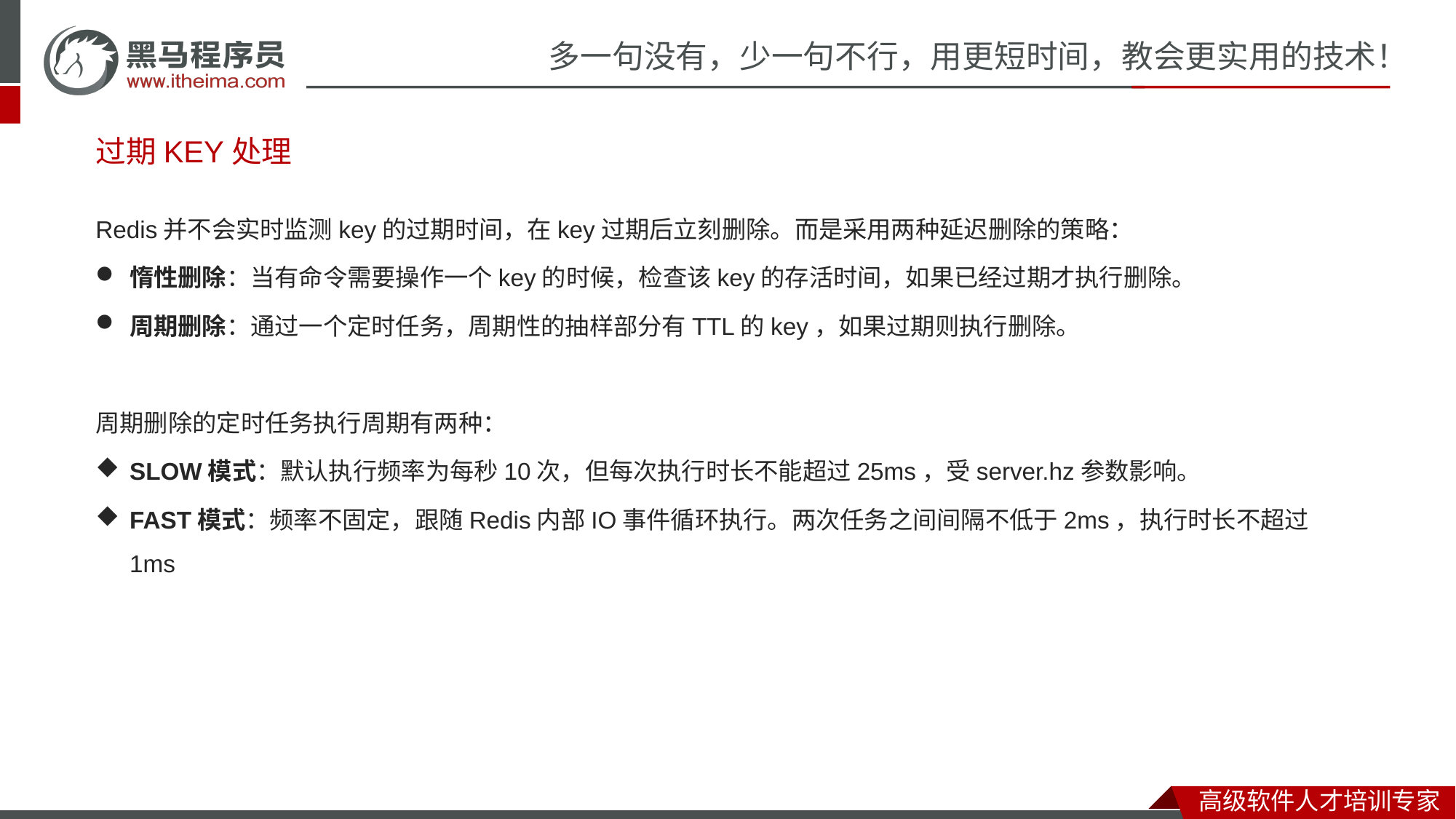

# 过期KEY处理
Redis并不会实时监测key的过期时间，在key过期后立刻删除。而是采用两种延迟删除的策略：
惰性删除：当有命令需要操作一个key的时候，检查该key的存活时间，如果已经过期才执行删除。
周期删除：通过一个定时任务，周期性的抽样部分有TTL的key，如果过期则执行删除。

周期删除的定时任务执行周期有两种：
SLOW模式：默认执行频率为每秒10次，但每次执行时长不能超过25ms，受server.hz参数影响。
FAST模式：频率不固定，跟随Redis内部IO事件循环执行。两次任务之间间隔不低于2ms，执行时长不超过1ms